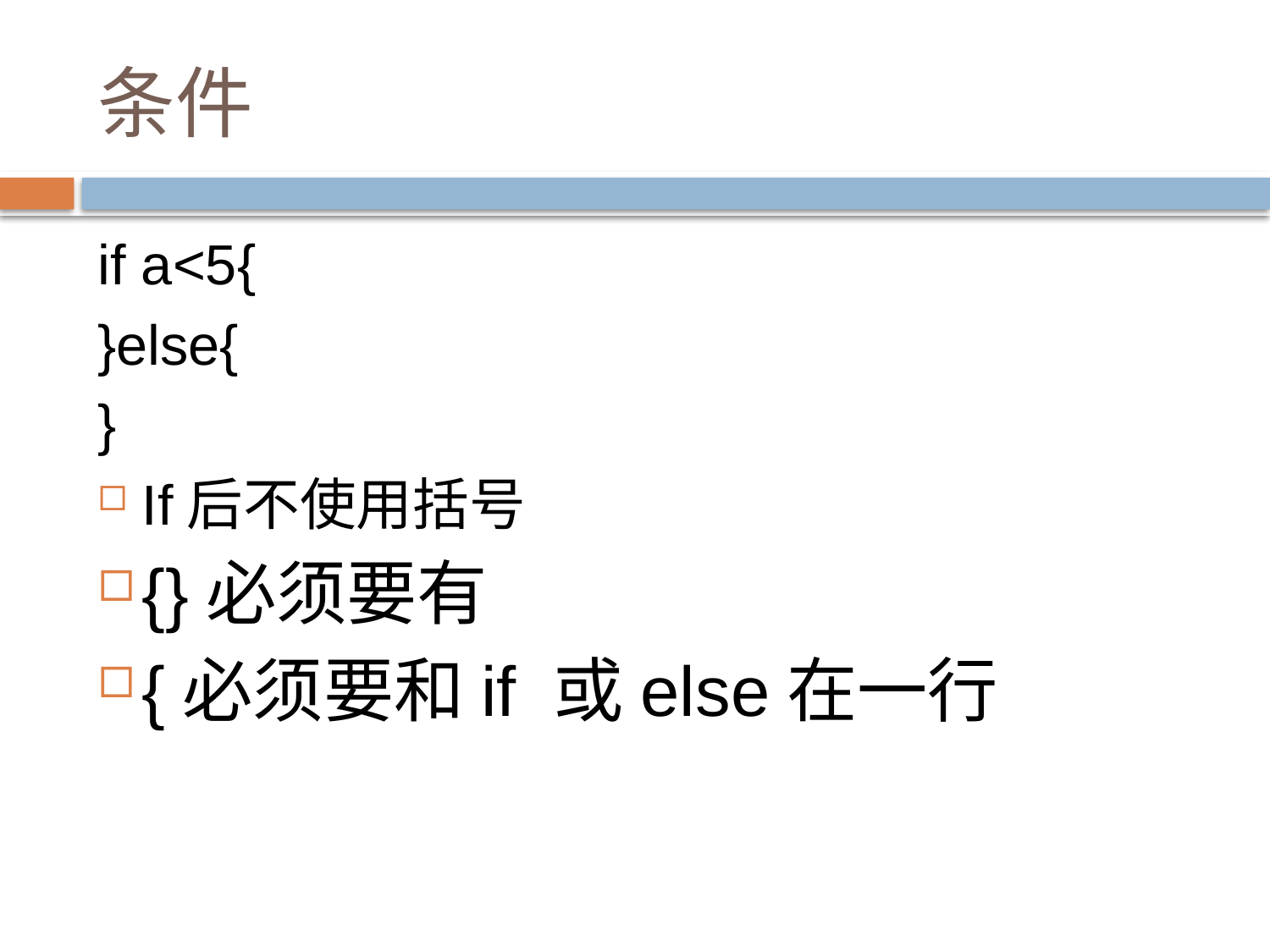

# 条件
if a<5{
}else{
}
If后不使用括号
{}必须要有
{必须要和if 或else在一行